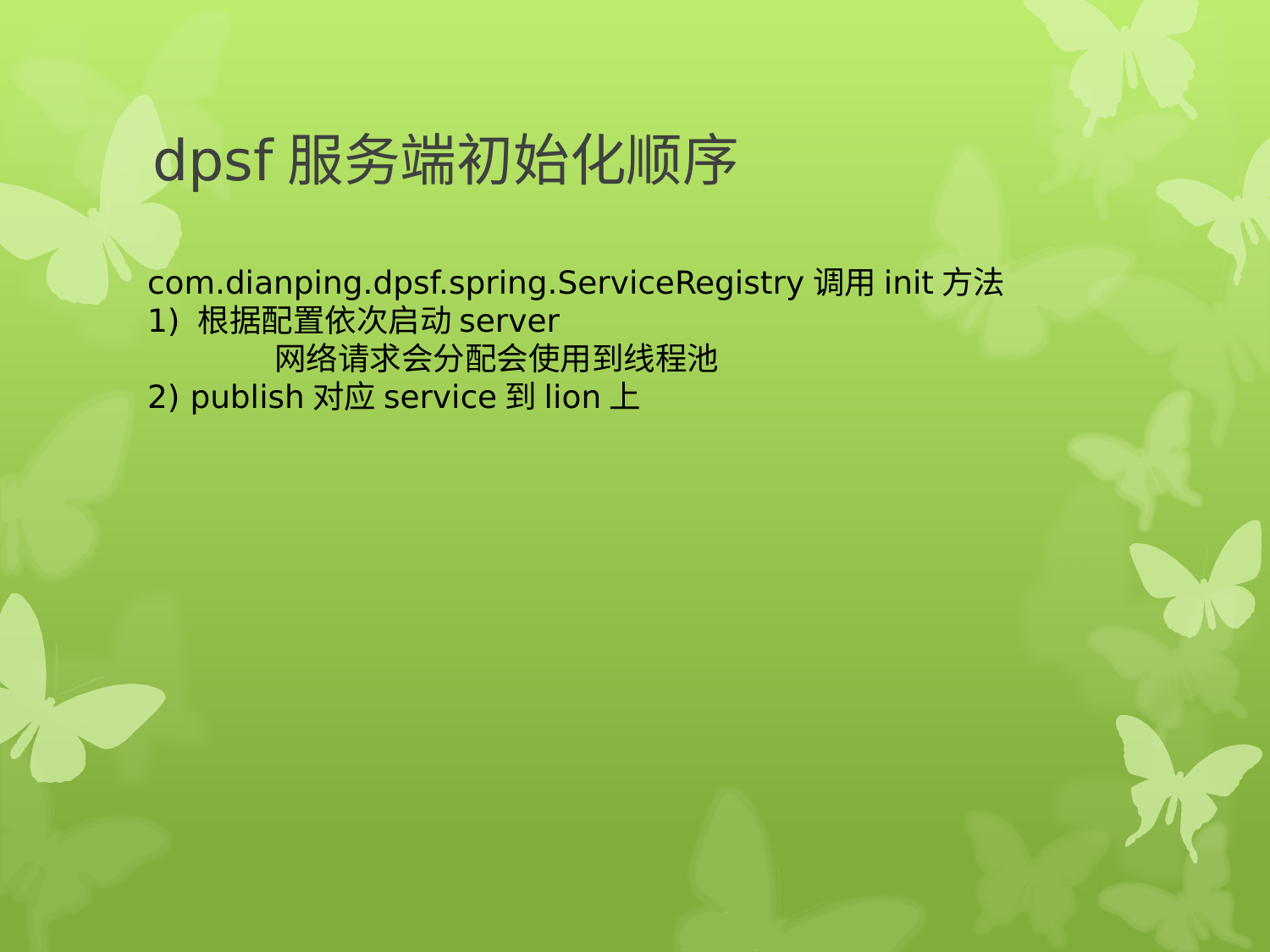

# dpsf服务端初始化顺序
com.dianping.dpsf.spring.ServiceRegistry调用init方法
1) 根据配置依次启动server
	网络请求会分配会使用到线程池
2) publish对应service到lion上